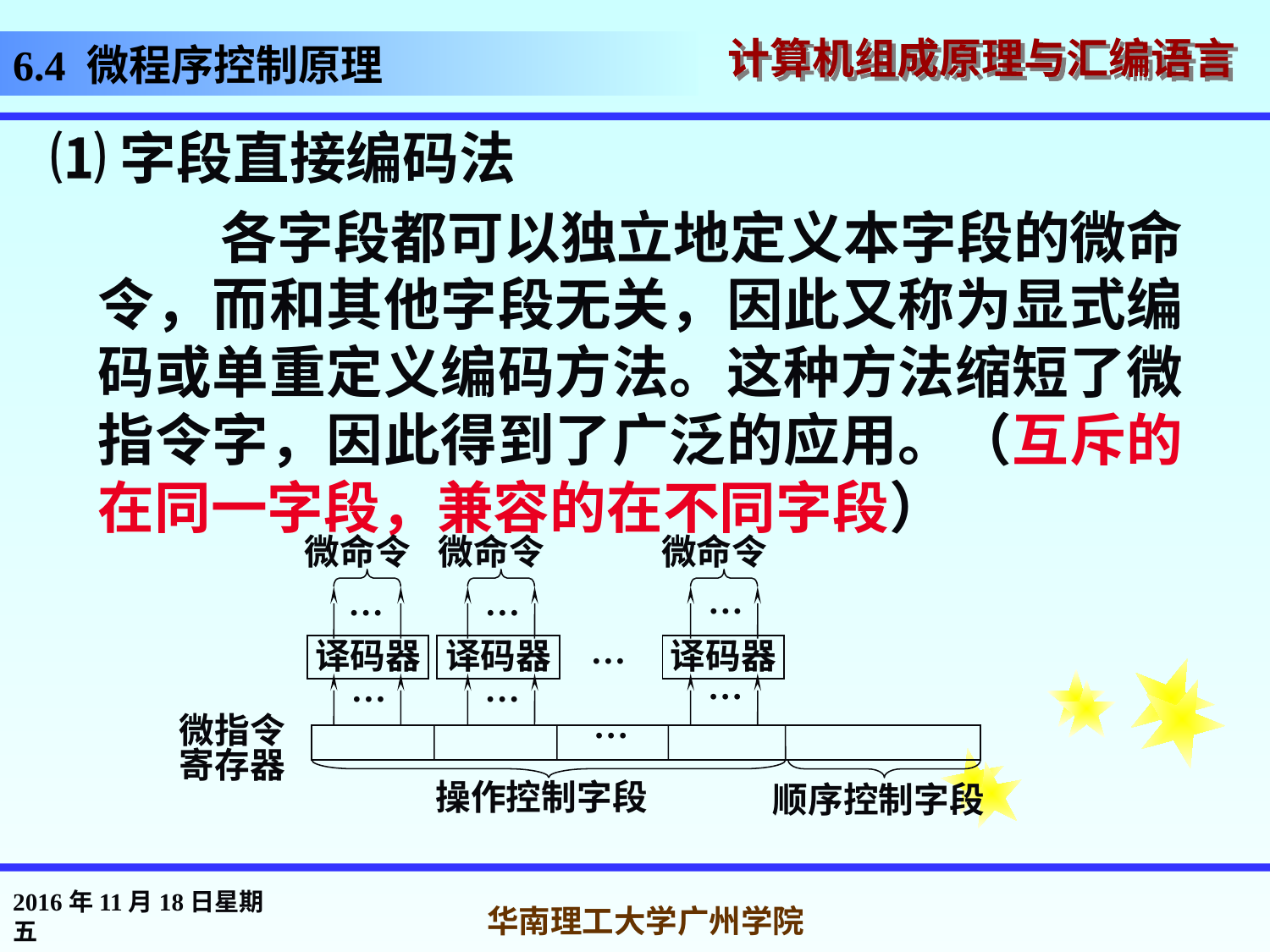

# 6.4 微程序控制原理
⑴字段直接编码法
            各字段都可以独立地定义本字段的微命令，而和其他字段无关，因此又称为显式编码或单重定义编码方法。这种方法缩短了微指令字，因此得到了广泛的应用。（互斥的在同一字段，兼容的在不同字段）

微命令
微命令
微命令

…
…
…

…
译码器
译码器
译码器
…
…
…

…
微指令
寄存器

操作控制字段
顺序控制字段
2016年11月18日星期五
华南理工大学广州学院